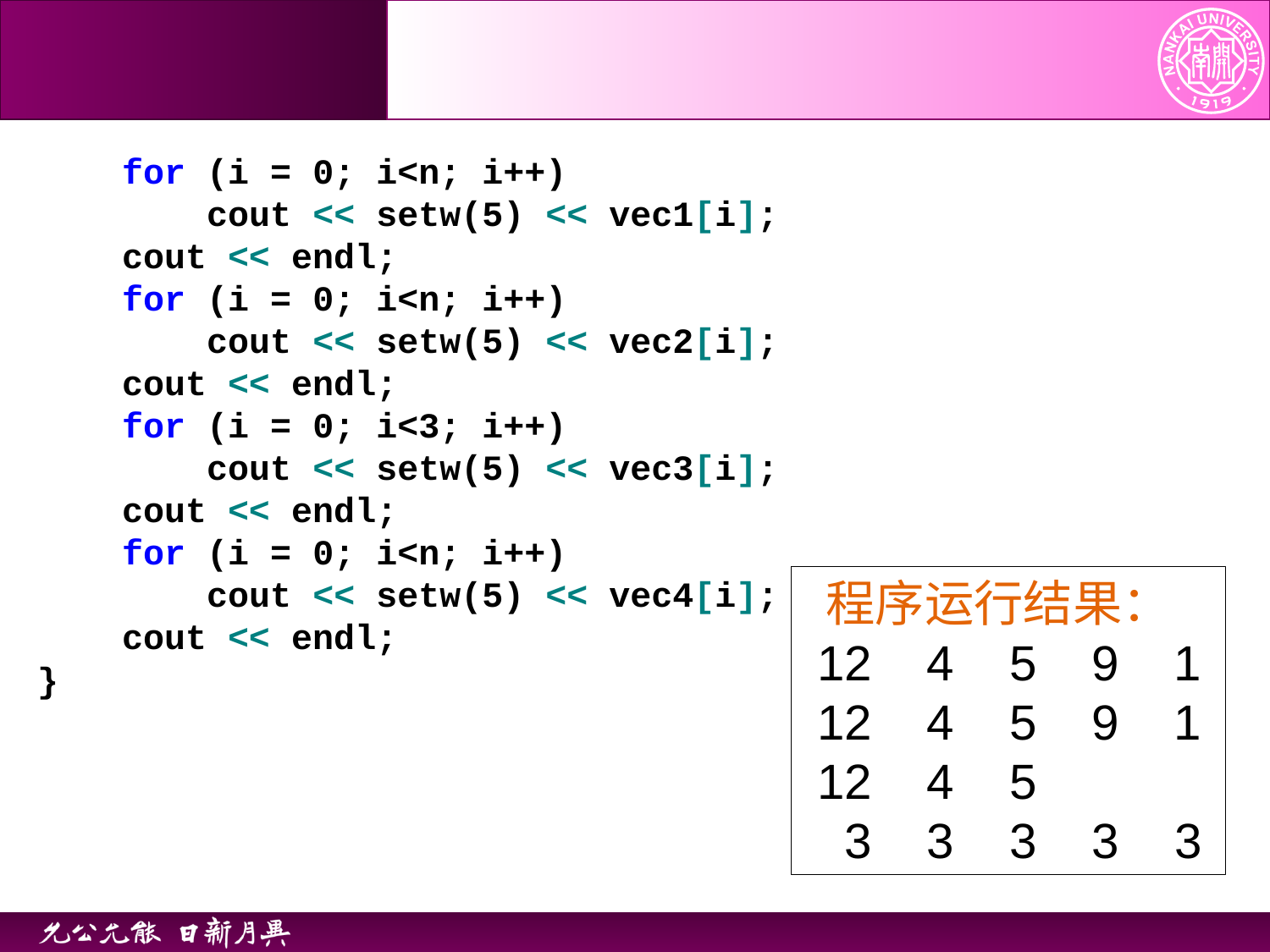

for (i = 0; i<n; i++)
        cout << setw(5) << vec1[i];
    cout << endl;
    for (i = 0; i<n; i++)
        cout << setw(5) << vec2[i];
    cout << endl;
    for (i = 0; i<3; i++)
        cout << setw(5) << vec3[i];
    cout << endl;
    for (i = 0; i<n; i++)
        cout << setw(5) << vec4[i];
    cout << endl;
}
 程序运行结果：
 12    4    5    9    1
 12    4    5    9    1
 12    4    5
   3    3    3    3    3